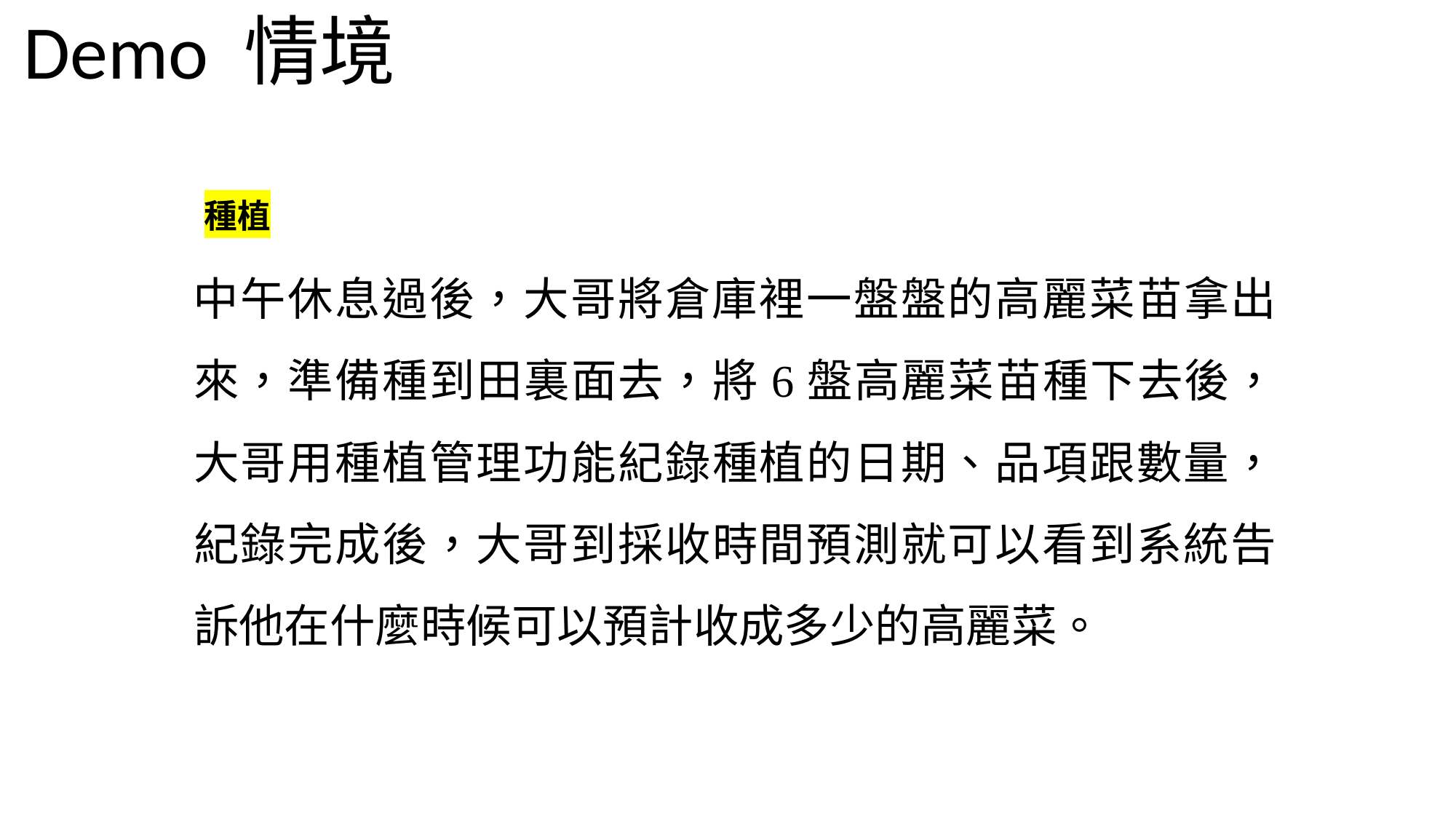

# Demo 情境
種植
中午休息過後，大哥將倉庫裡一盤盤的高麗菜苗拿出來，準備種到田裏面去，將6盤高麗菜苗種下去後，大哥用種植管理功能紀錄種植的日期、品項跟數量，紀錄完成後，大哥到採收時間預測就可以看到系統告訴他在什麼時候可以預計收成多少的高麗菜。